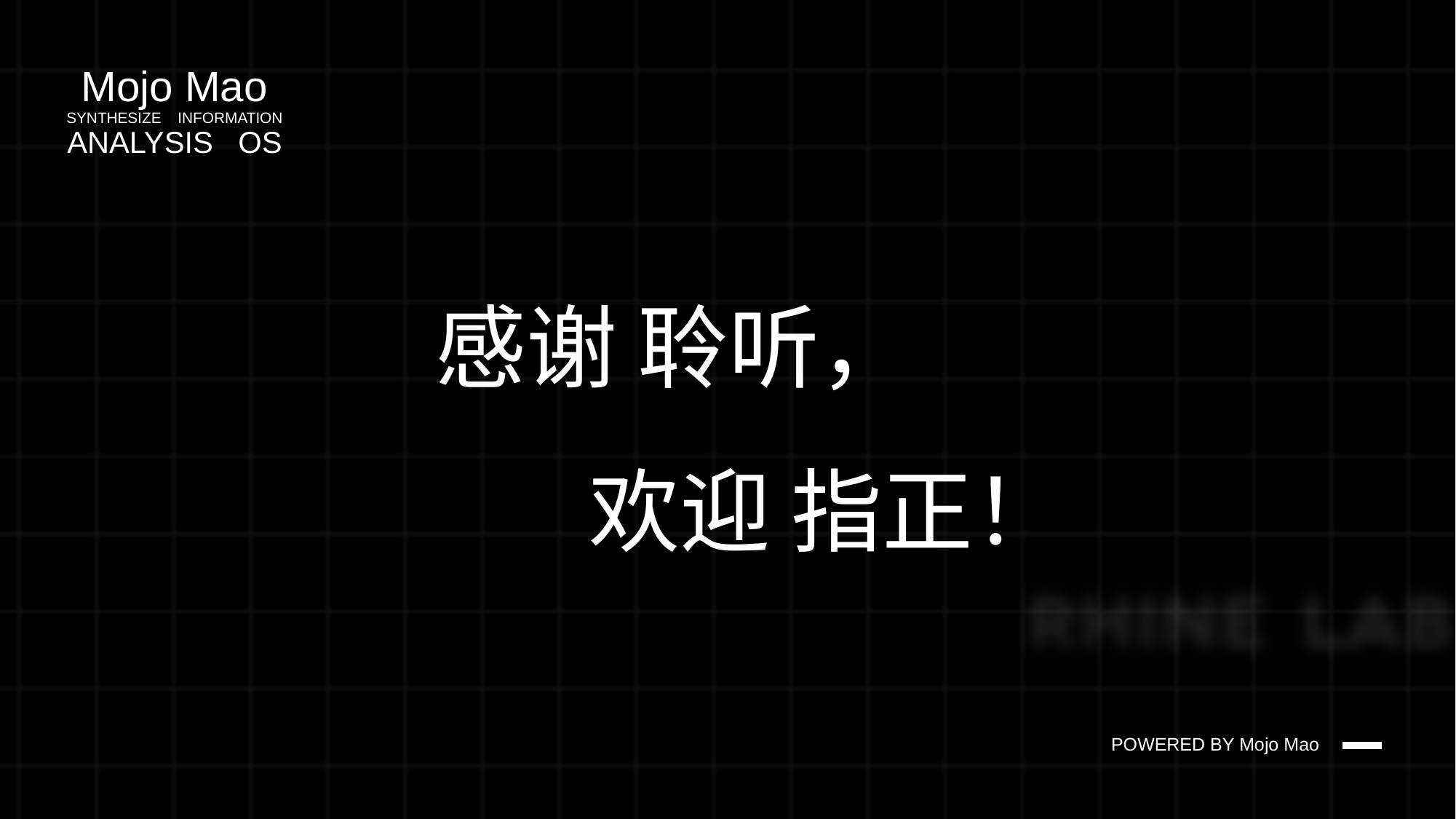

# Mojo Mao SYNTHESIZE    INFORMATION ANALYSIS   OS
rhodeskesi
感谢 聆听，
              欢迎 指正！

POWERED BY Mojo Mao